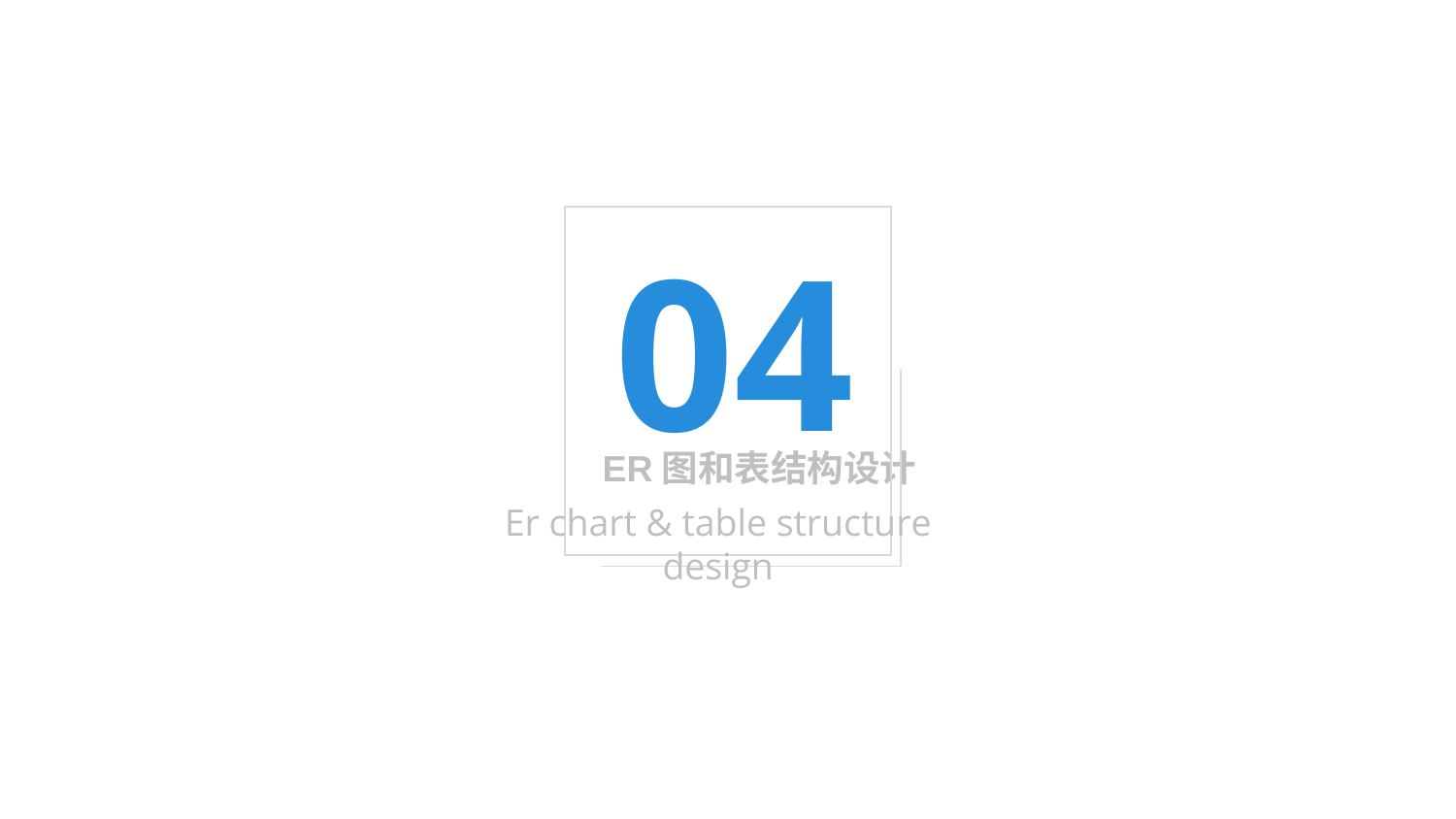

04

ER图和表结构设计
Er chart & table structure design